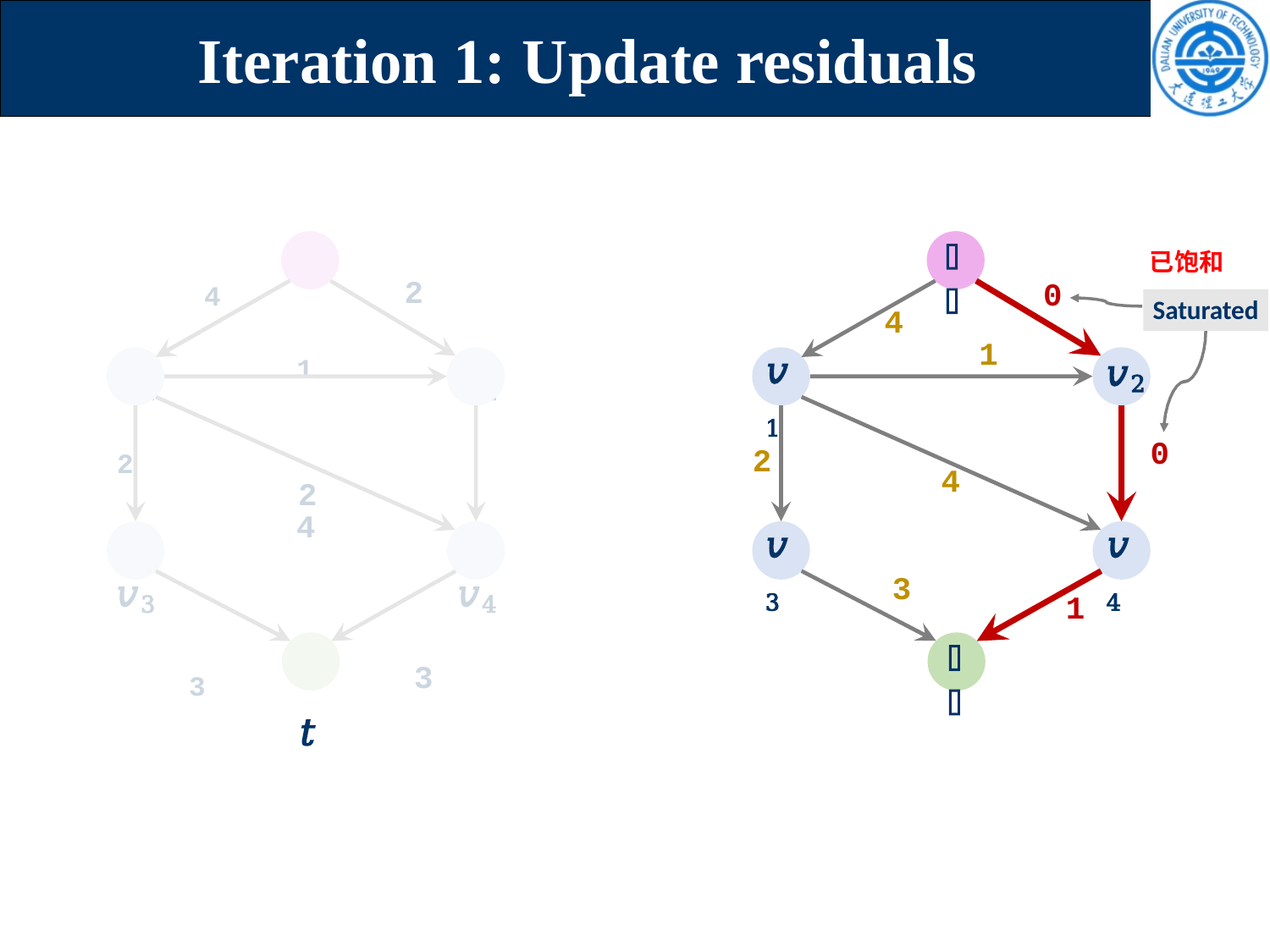

# Iteration 1: Update residuals

𝑠

𝑠
4	2
𝑣1	1	𝑣2
2	2
4
𝑣3	𝑣4
3	3
𝑡
已饱和
0
Saturated
𝑣2

4
1
𝑣1

0
2
4
𝑣3
𝑣4

3
1
𝑡